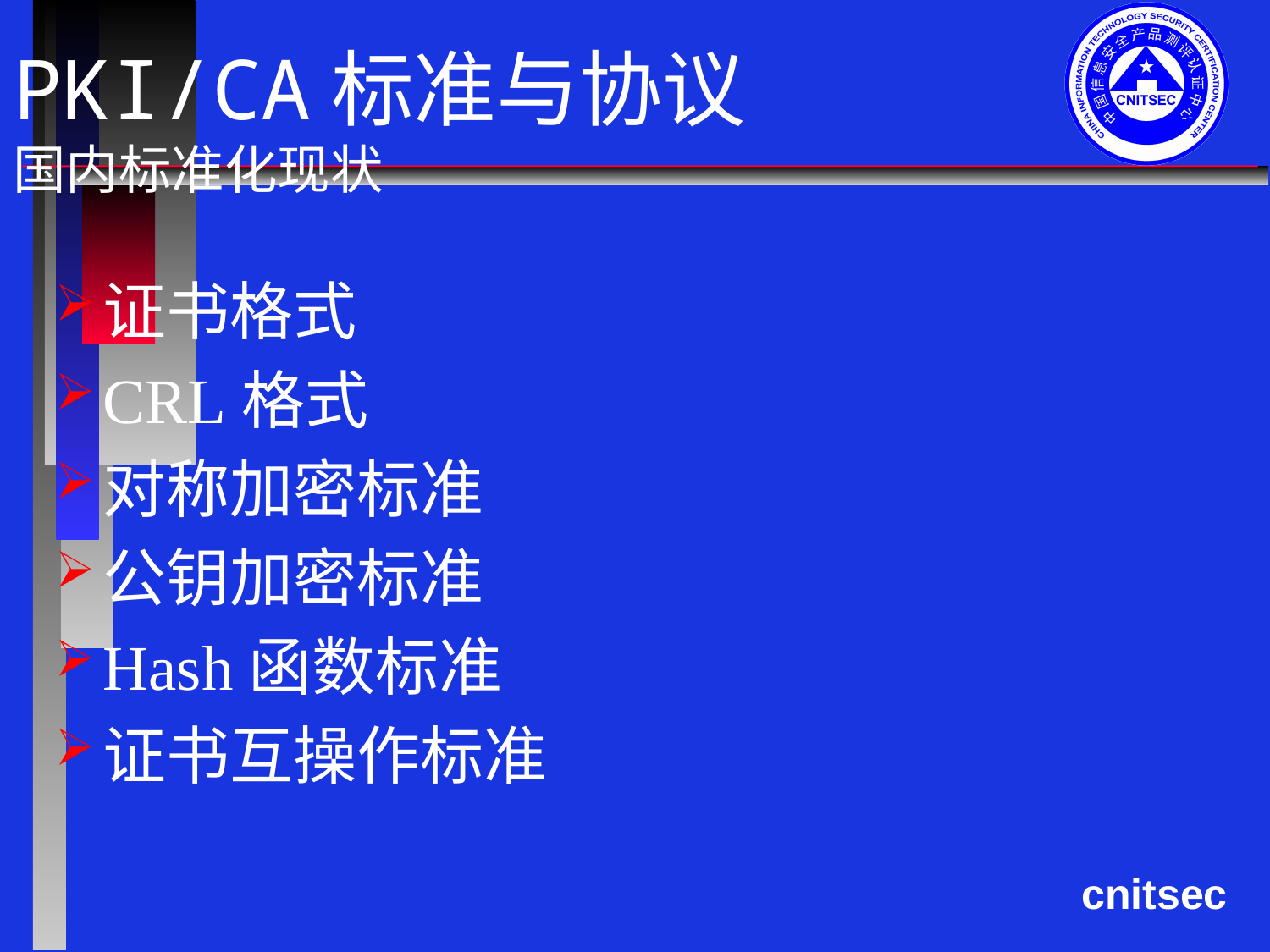

# PKI/CA标准与协议 国内标准化现状
证书格式
CRL格式
对称加密标准
公钥加密标准
Hash函数标准
证书互操作标准